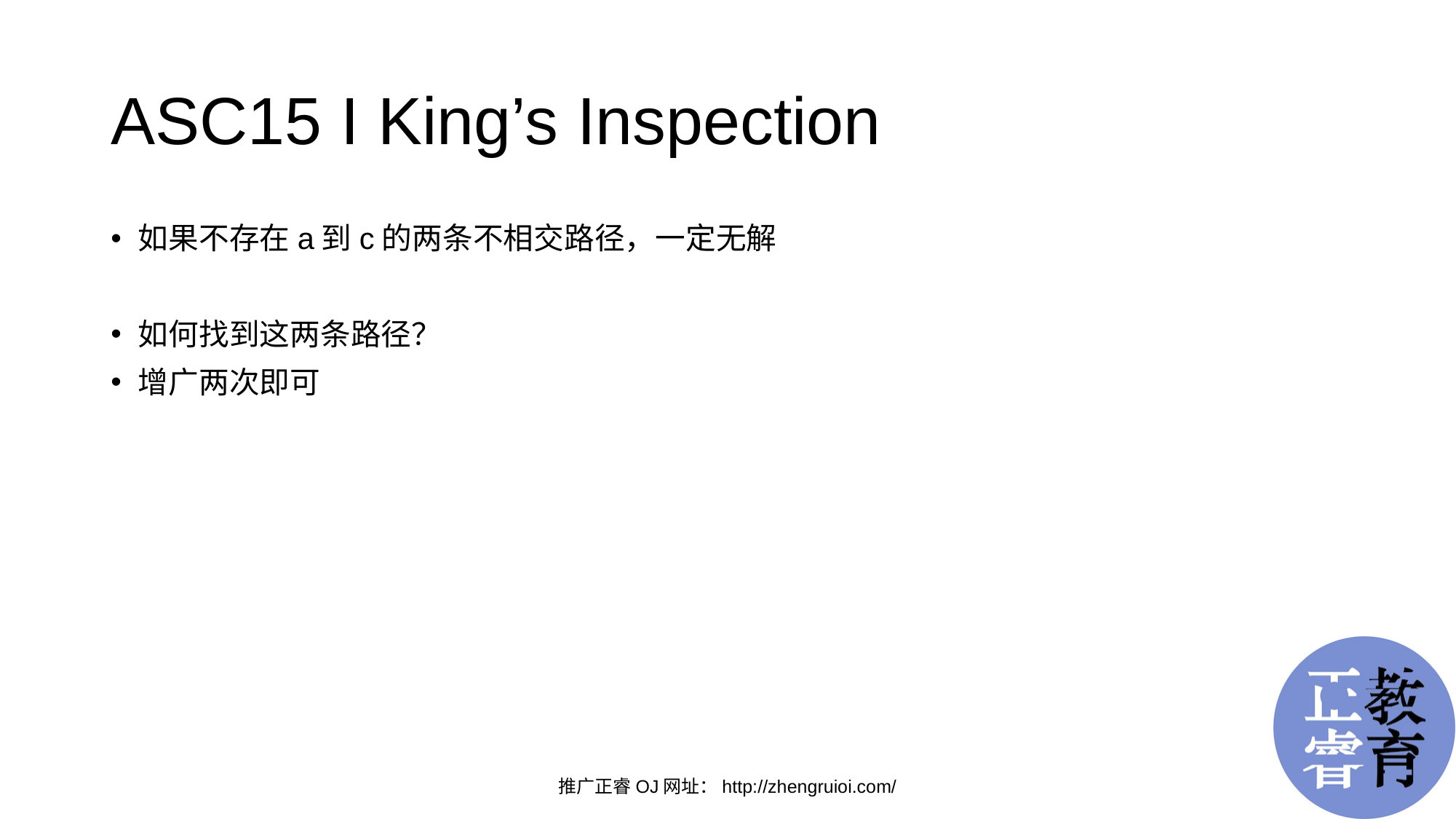

# ASC15 I King’s Inspection
如果不存在a到c的两条不相交路径，一定无解

如何找到这两条路径？
增广两次即可